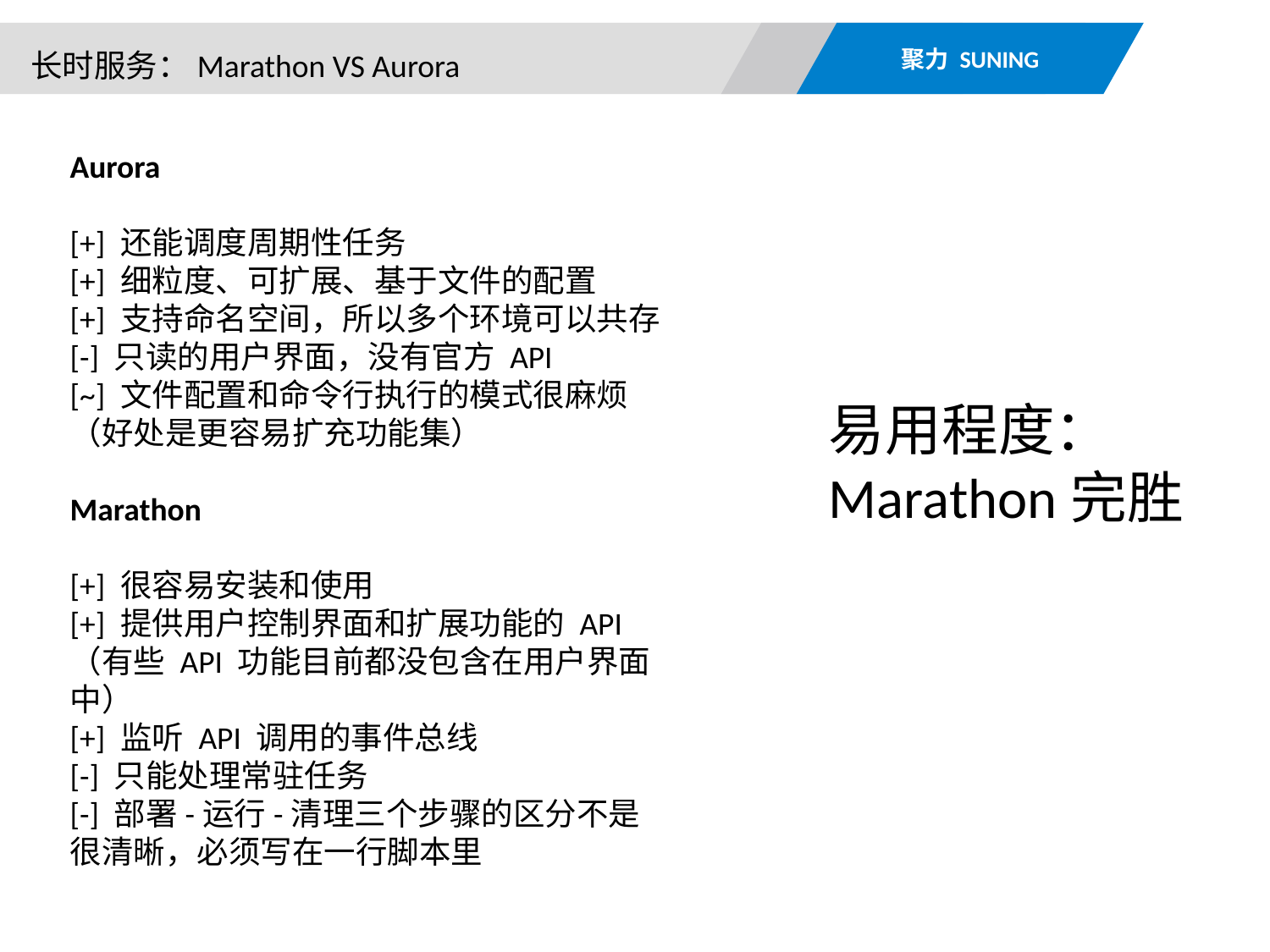

聚力 SUNING
长时服务：Marathon VS Aurora
Aurora
[+] 还能调度周期性任务
[+] 细粒度、可扩展、基于文件的配置
[+] 支持命名空间，所以多个环境可以共存
[-] 只读的用户界面，没有官方 API
[~] 文件配置和命令行执行的模式很麻烦（好处是更容易扩充功能集）
Marathon
[+] 很容易安装和使用
[+] 提供用户控制界面和扩展功能的 API （有些 API 功能目前都没包含在用户界面中）
[+] 监听 API 调用的事件总线
[-] 只能处理常驻任务
[-] 部署-运行-清理三个步骤的区分不是很清晰，必须写在一行脚本里
易用程度：Marathon完胜